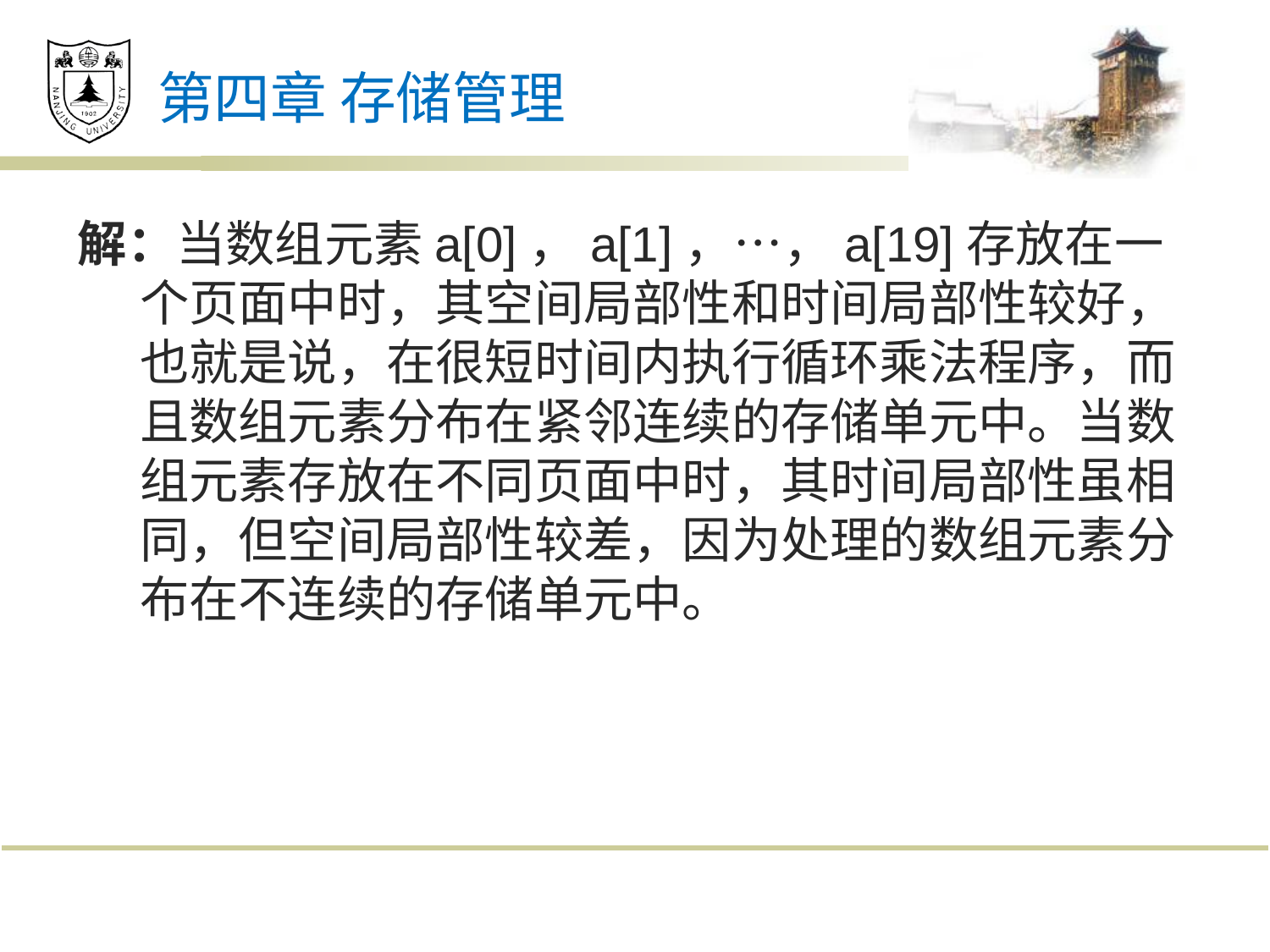

# 第四章 存储管理
解：当数组元素a[0]，a[1]，…，a[19]存放在一个页面中时，其空间局部性和时间局部性较好，也就是说，在很短时间内执行循环乘法程序，而且数组元素分布在紧邻连续的存储单元中。当数组元素存放在不同页面中时，其时间局部性虽相同，但空间局部性较差，因为处理的数组元素分布在不连续的存储单元中。